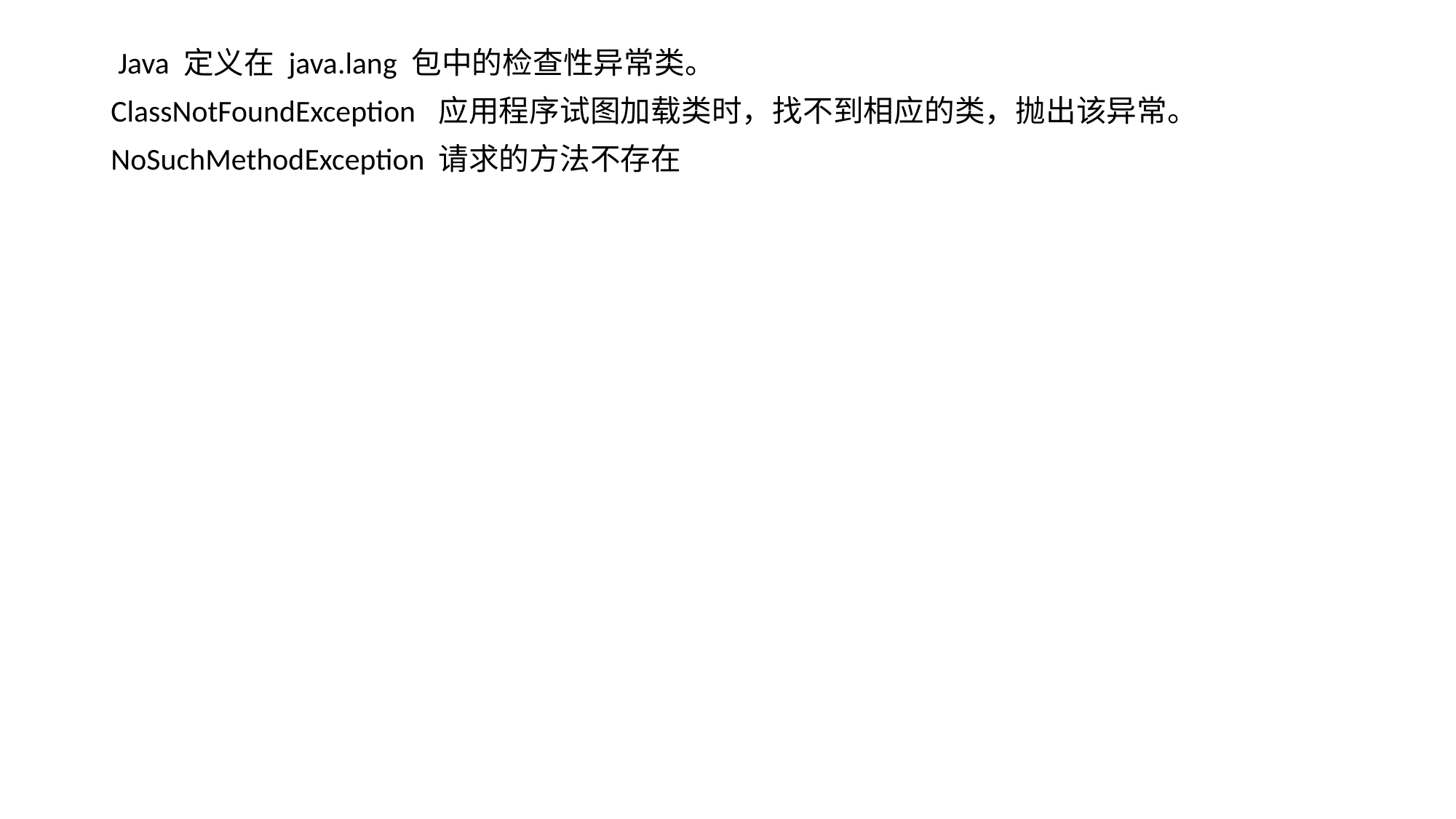

Java 定义在 java.lang 包中的检查性异常类。
ClassNotFoundException	应用程序试图加载类时，找不到相应的类，抛出该异常。
NoSuchMethodException	请求的方法不存在